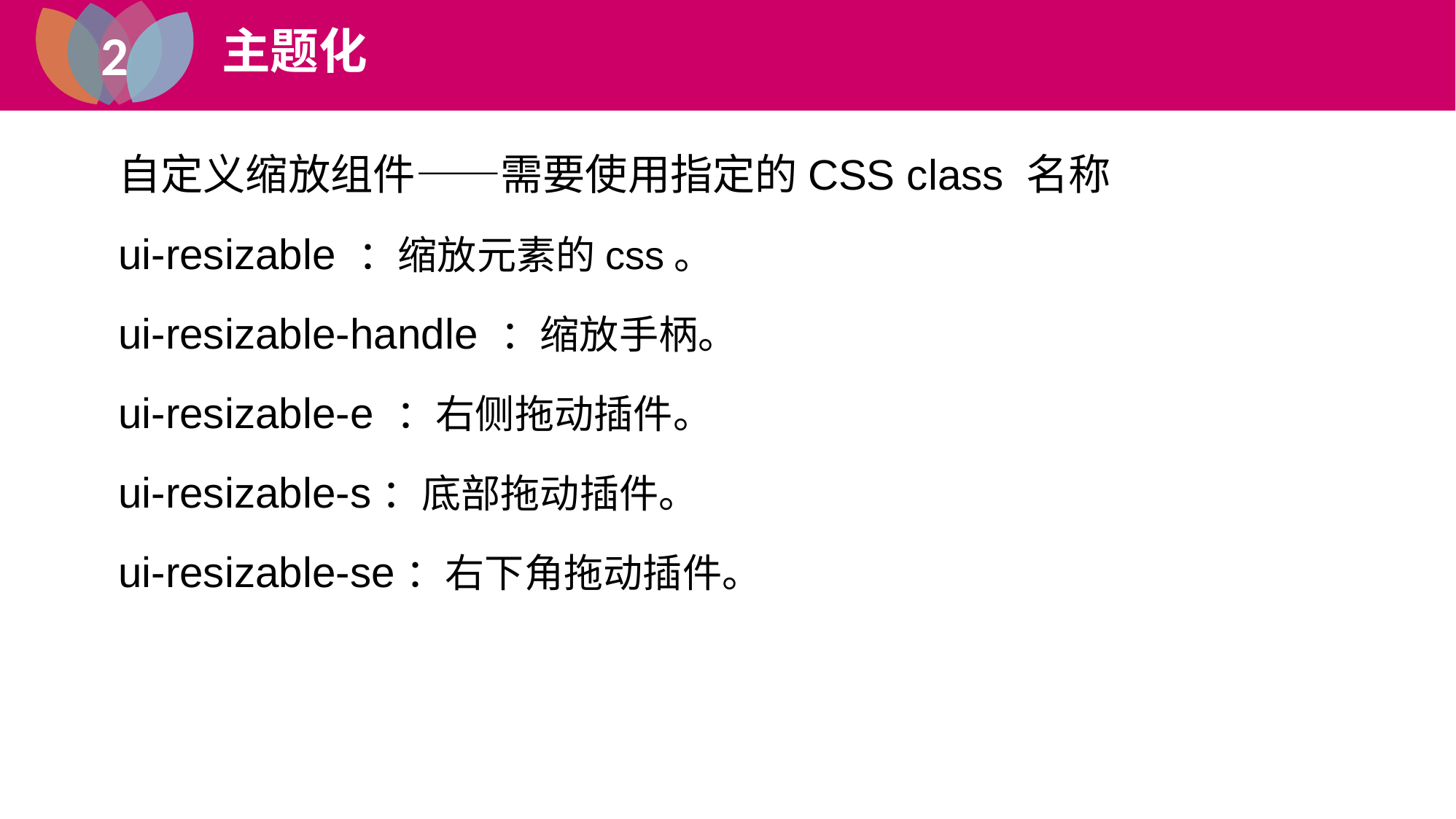

2
主题化
2
自定义缩放组件——需要使用指定的CSS class 名称
ui-resizable ：缩放元素的css。
ui-resizable-handle ：缩放手柄。
ui-resizable-e ：右侧拖动插件。
ui-resizable-s：底部拖动插件。
ui-resizable-se：右下角拖动插件。